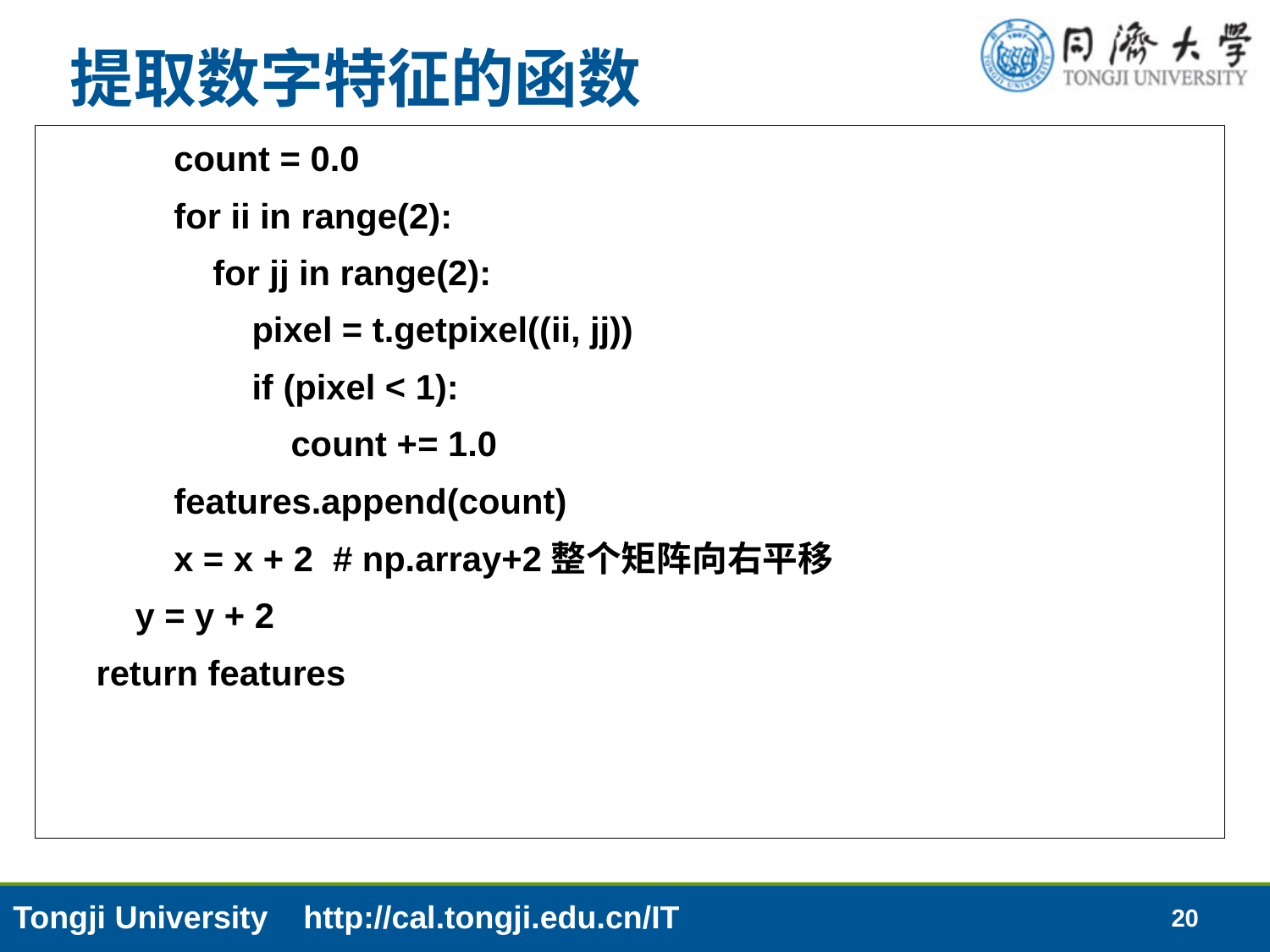

# 提取数字特征的函数
            count = 0.0
            for ii in range(2):
                for jj in range(2):
                    pixel = t.getpixel((ii, jj))
                    if (pixel < 1):
                        count += 1.0
            features.append(count)
            x = x + 2  # np.array+2整个矩阵向右平移
        y = y + 2
    return features